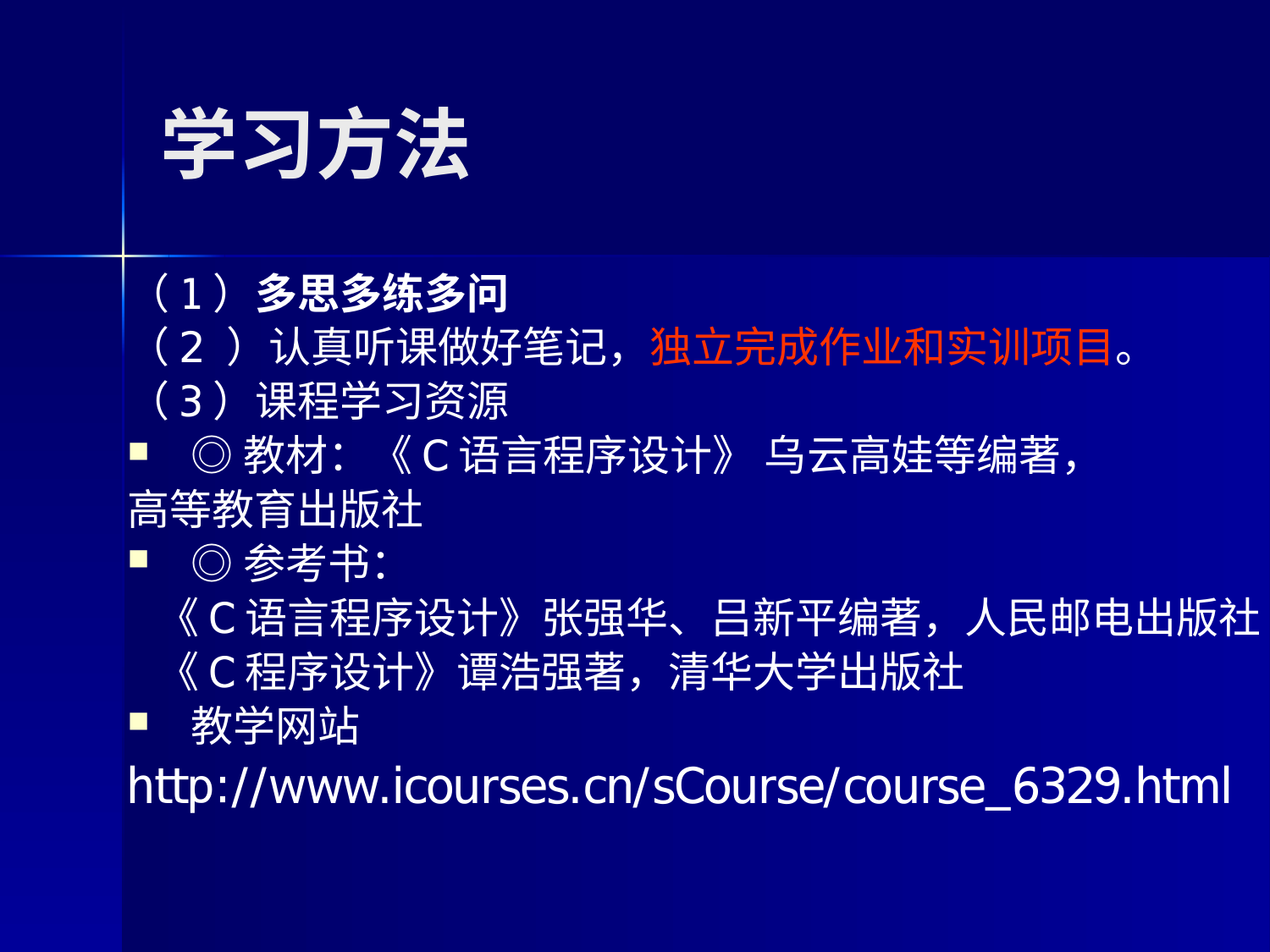

# 学习方法
（1）多思多练多问
（2 ）认真听课做好笔记，独立完成作业和实训项目。
（3）课程学习资源
◎教材：《C语言程序设计》 乌云高娃等编著，
高等教育出版社
◎参考书：
  《C语言程序设计》张强华、吕新平编著，人民邮电出版社
  《C程序设计》谭浩强著，清华大学出版社
教学网站
http://www.icourses.cn/sCourse/course_6329.html